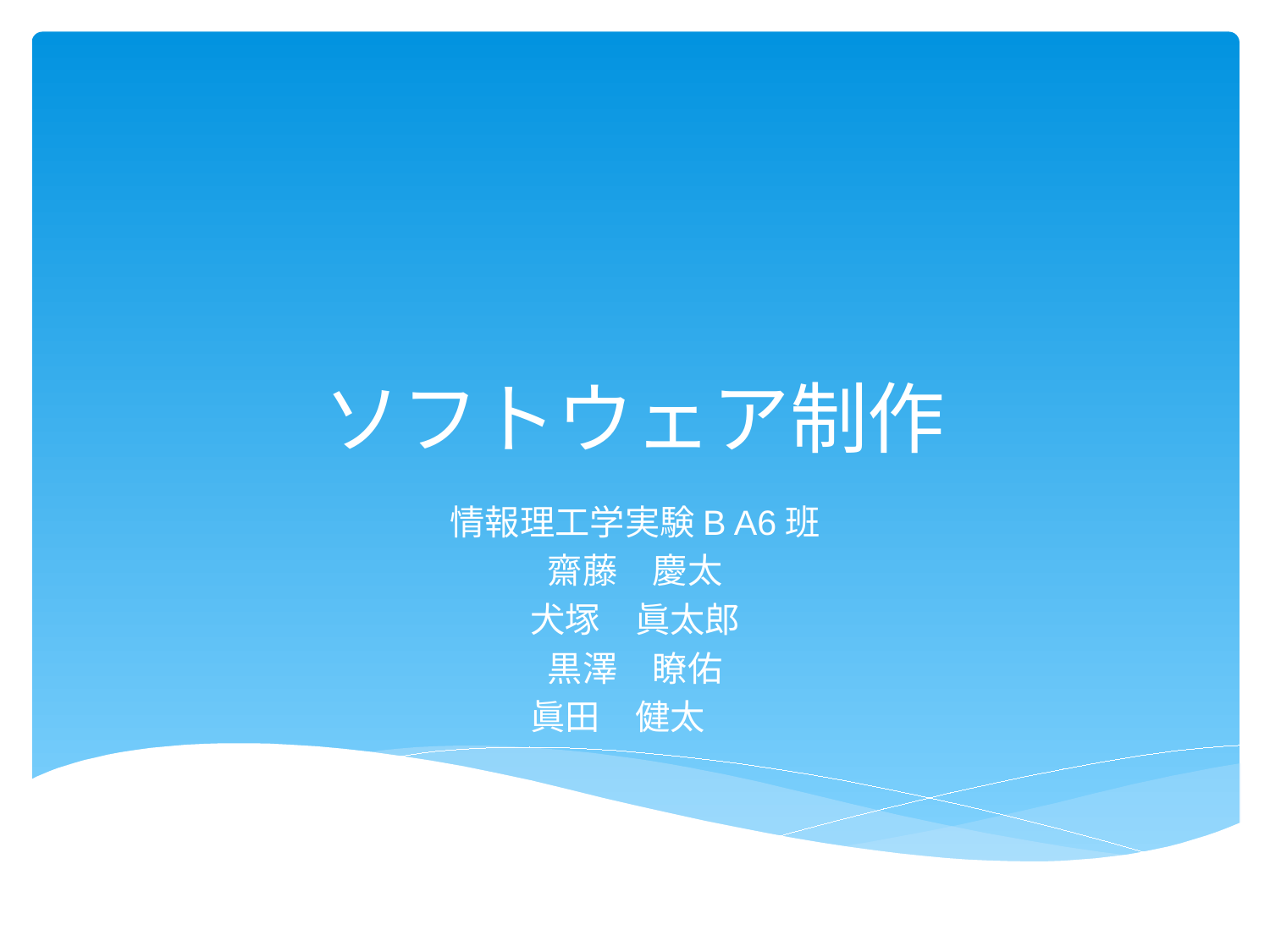

# ソフトウェア制作
情報理工学実験B A6班
齋藤　慶太
犬塚　眞太郎
黒澤　瞭佑
眞田　健太